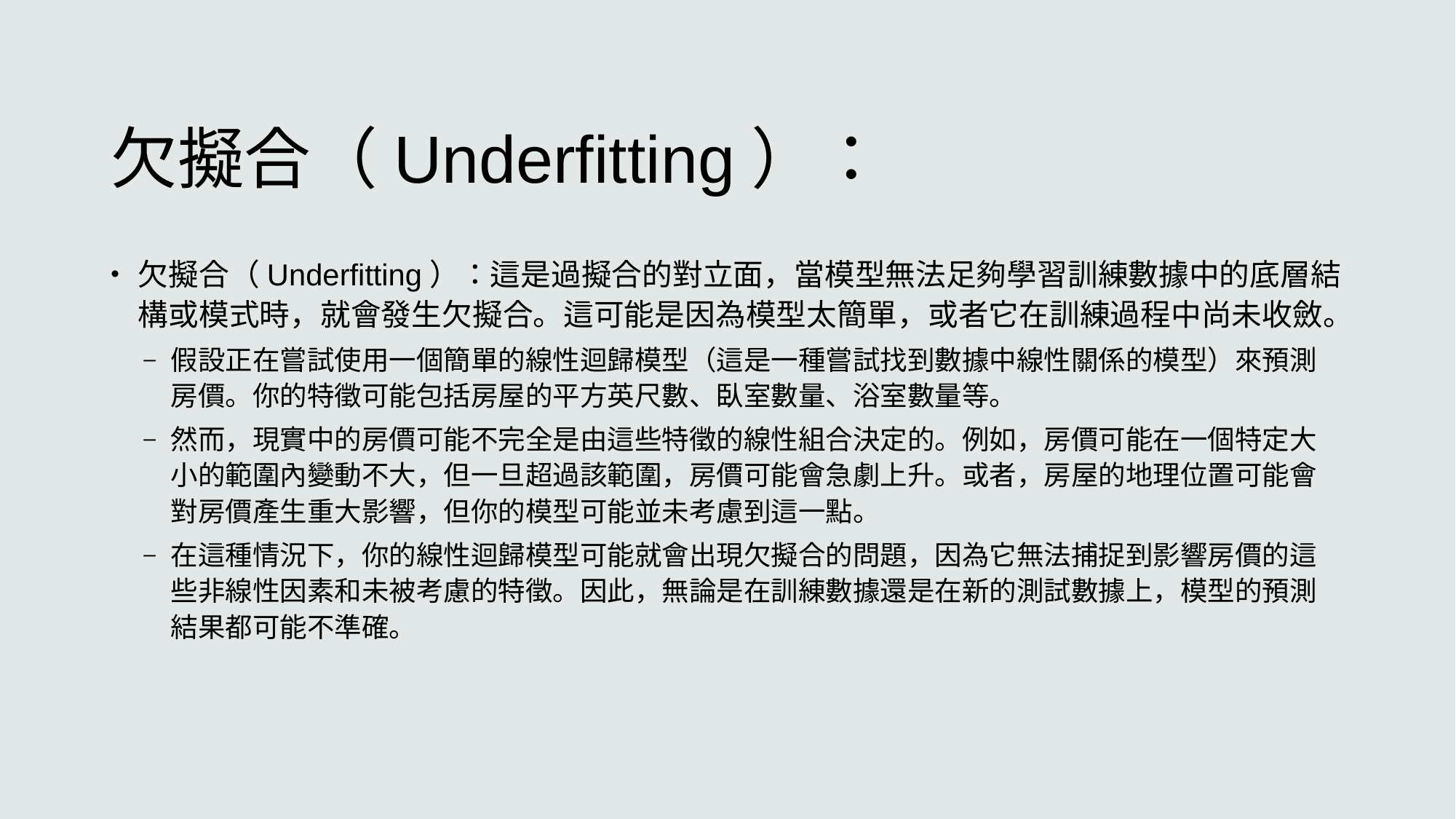

# 欠擬合（Underfitting）：
欠擬合（Underfitting）：這是過擬合的對立面，當模型無法足夠學習訓練數據中的底層結構或模式時，就會發生欠擬合。這可能是因為模型太簡單，或者它在訓練過程中尚未收斂。
假設正在嘗試使用一個簡單的線性迴歸模型（這是一種嘗試找到數據中線性關係的模型）來預測房價。你的特徵可能包括房屋的平方英尺數、臥室數量、浴室數量等。
然而，現實中的房價可能不完全是由這些特徵的線性組合決定的。例如，房價可能在一個特定大小的範圍內變動不大，但一旦超過該範圍，房價可能會急劇上升。或者，房屋的地理位置可能會對房價產生重大影響，但你的模型可能並未考慮到這一點。
在這種情況下，你的線性迴歸模型可能就會出現欠擬合的問題，因為它無法捕捉到影響房價的這些非線性因素和未被考慮的特徵。因此，無論是在訓練數據還是在新的測試數據上，模型的預測結果都可能不準確。